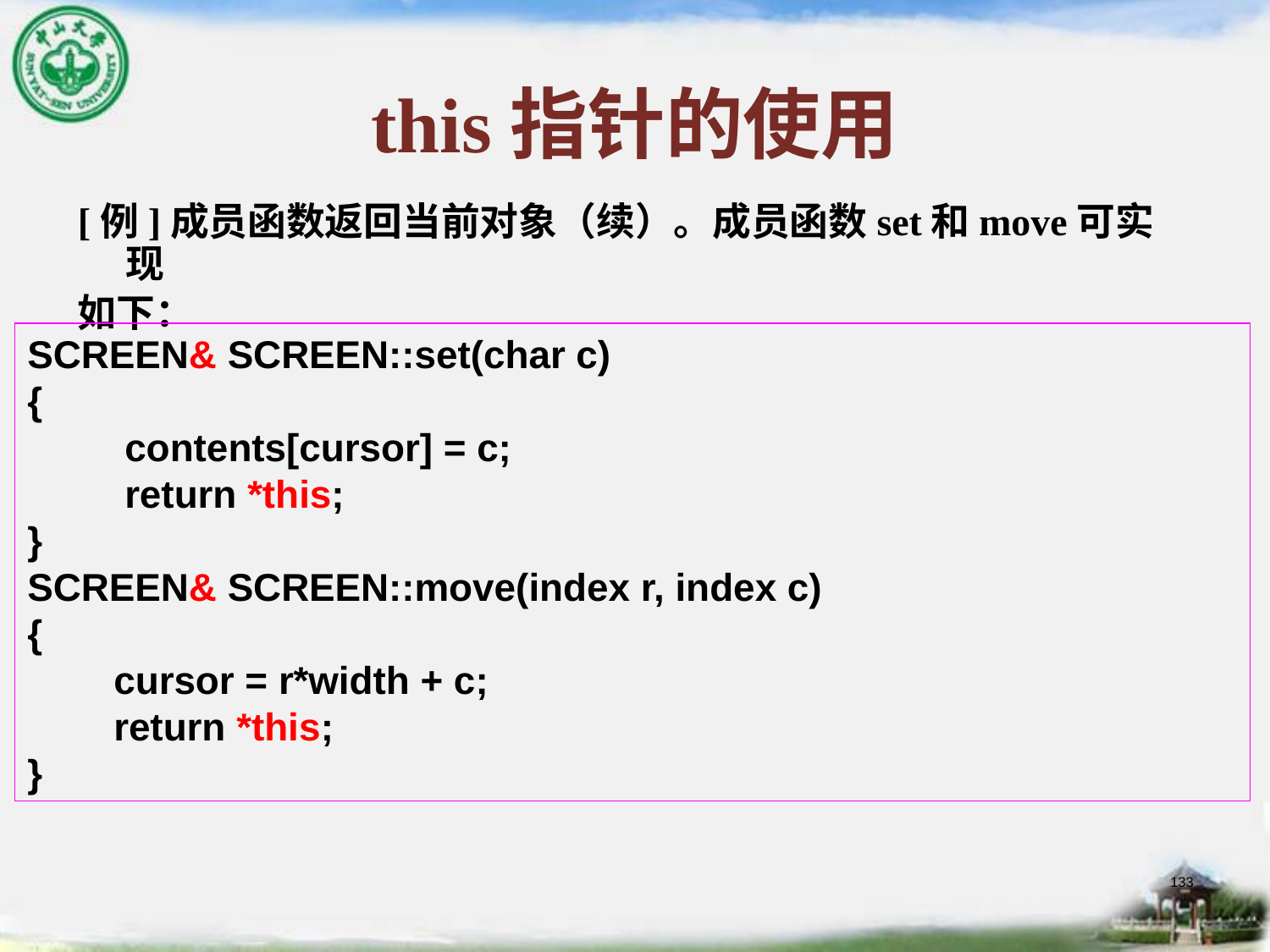

# this指针的使用
[例]成员函数返回当前对象（续）。成员函数set和move可实现
如下：

SCREEN& SCREEN::set(char c)
{
         contents[cursor] = c;
         return *this;
}
SCREEN& SCREEN::move(index r, index c)
{
        cursor = r*width + c;
        return *this;
}
133